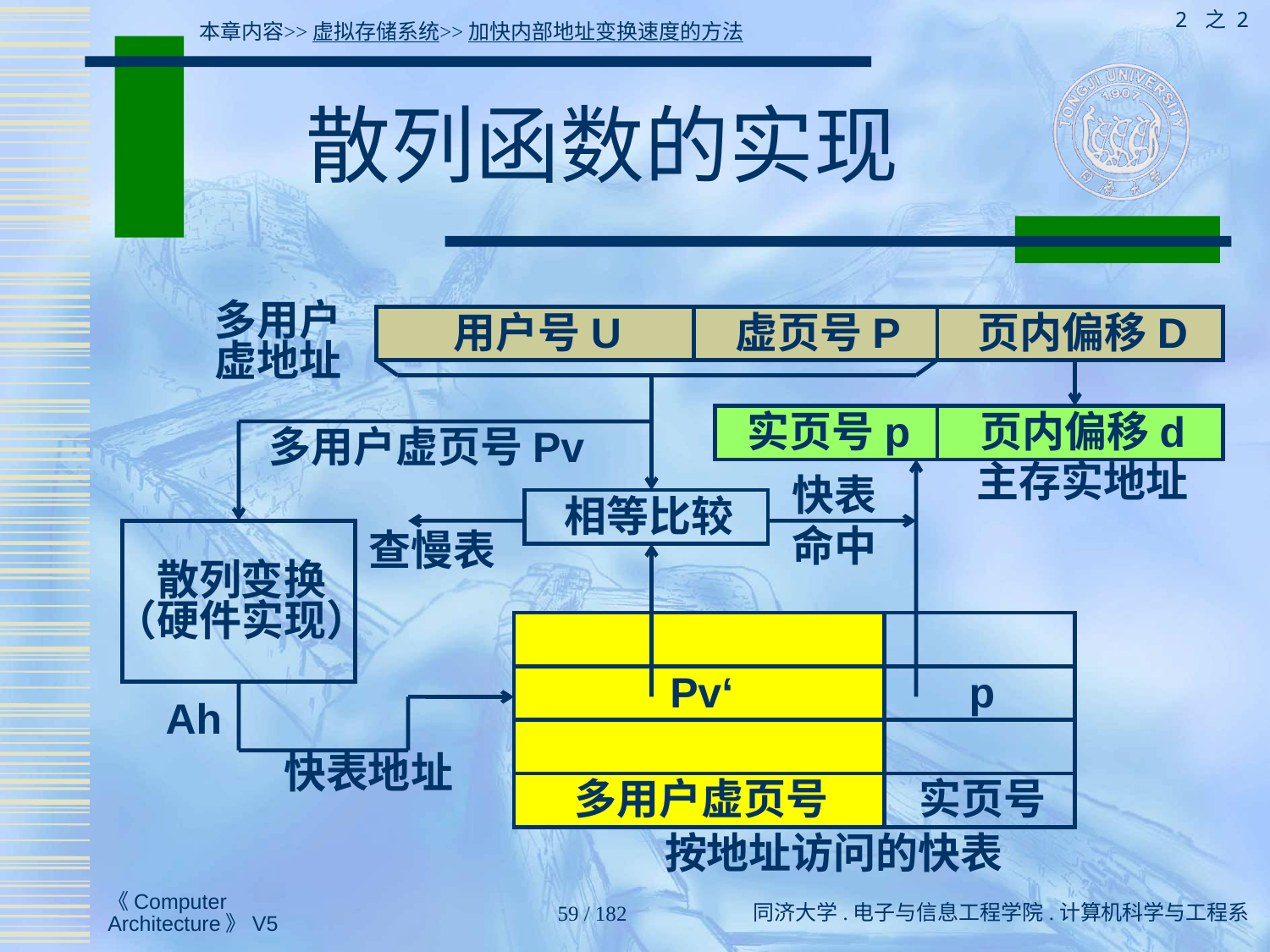

2 之 2
本章内容>>虚拟存储系统>>加快内部地址变换速度的方法
# 散列函数的实现
多用户
虚地址
用户号U
虚页号P
页内偏移D

实页号p
页内偏移d

多用户虚页号Pv

主存实地址
快表
命中
相等比较
散列变换
（硬件实现）

查慢表

Pv‘
p

Ah

快表地址
多用户虚页号
实页号
按地址访问的快表